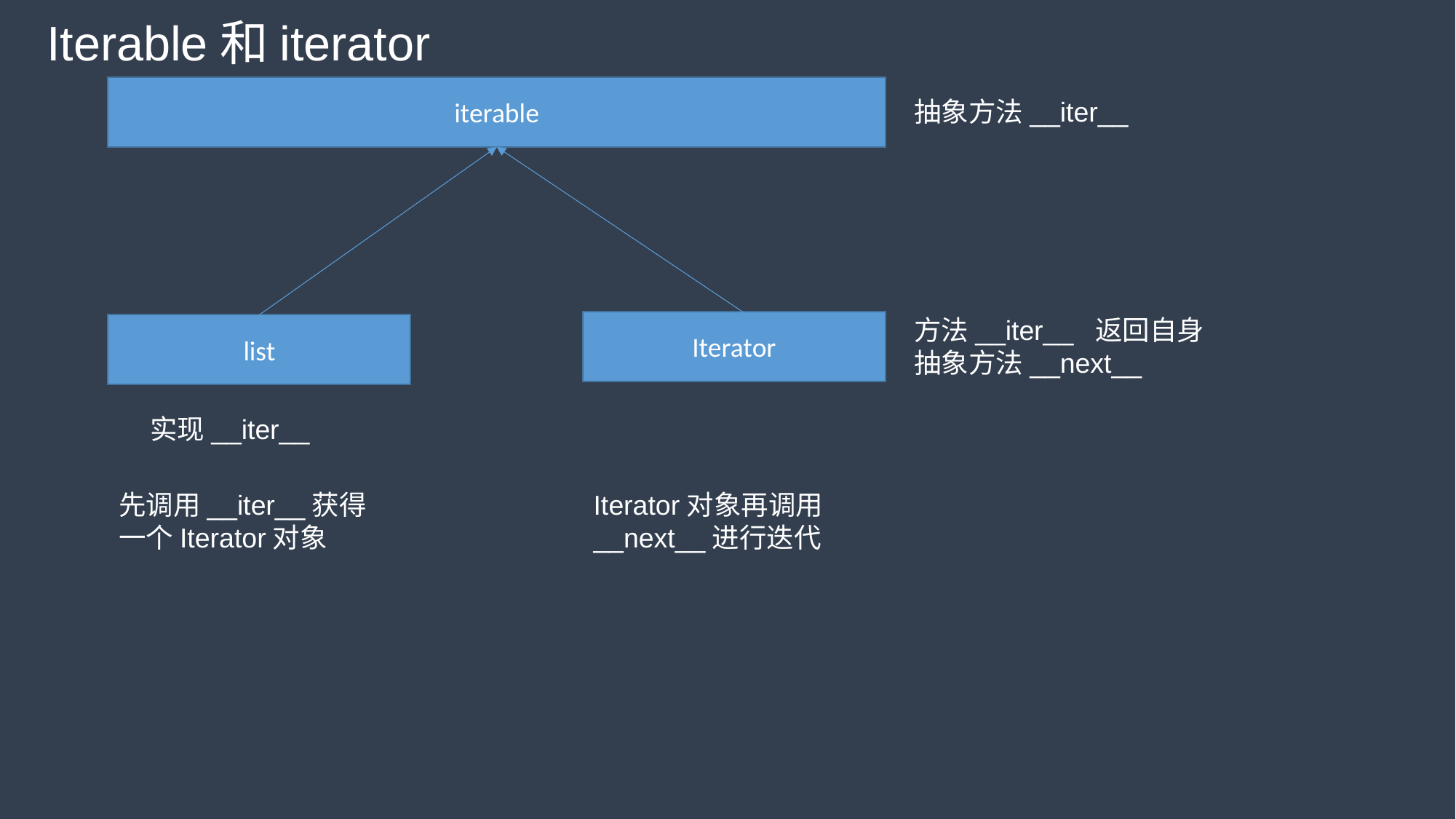

Iterable和iterator
iterable
抽象方法__iter__
方法__iter__  返回自身
抽象方法__next__
Iterator
list
实现__iter__
先调用__iter__获得一个Iterator对象
Iterator对象再调用__next__进行迭代